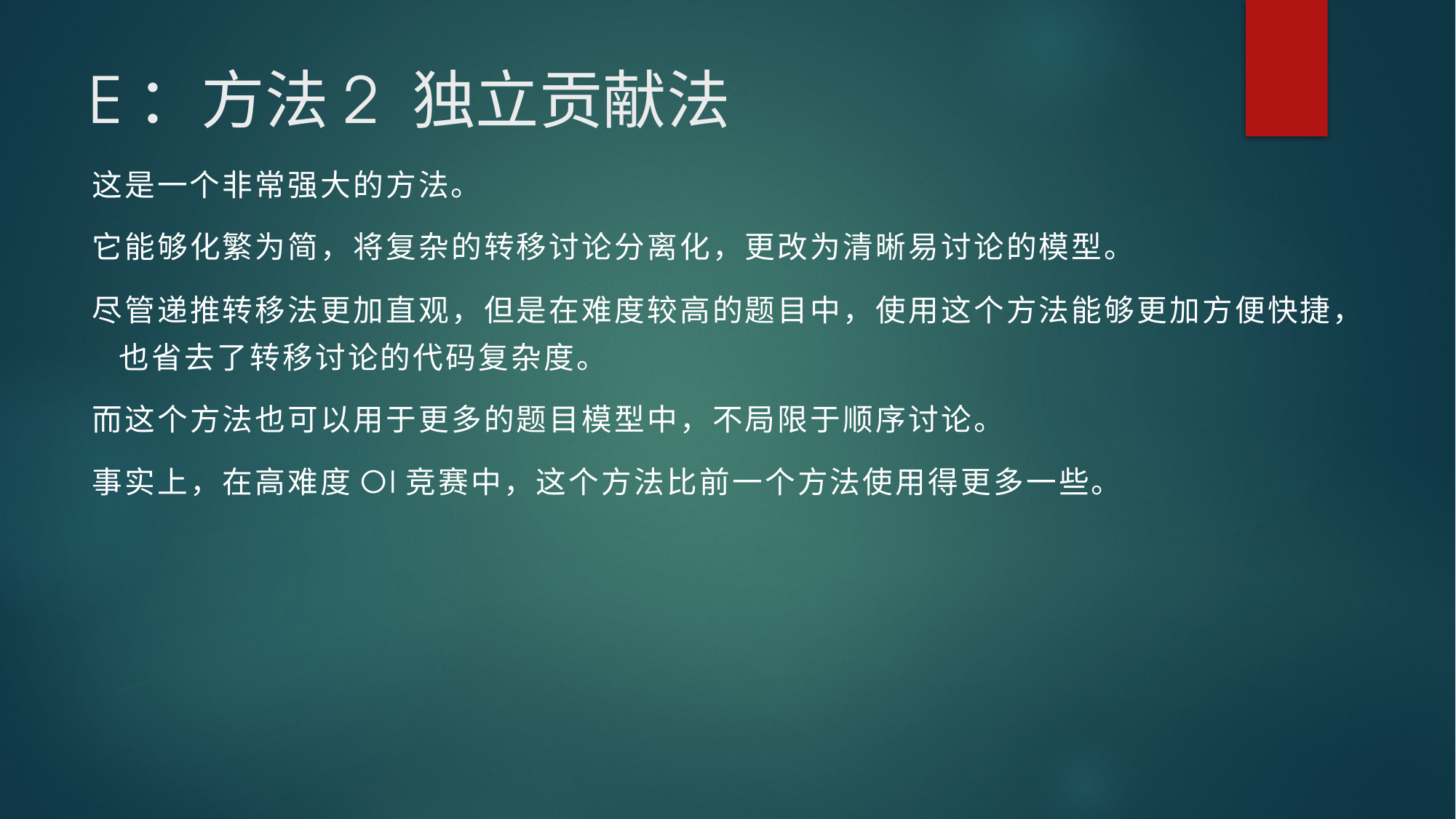

# E：方法2 独立贡献法
这是一个非常强大的方法。
它能够化繁为简，将复杂的转移讨论分离化，更改为清晰易讨论的模型。
尽管递推转移法更加直观，但是在难度较高的题目中，使用这个方法能够更加方便快捷，也省去了转移讨论的代码复杂度。
而这个方法也可以用于更多的题目模型中，不局限于顺序讨论。
事实上，在高难度OI竞赛中，这个方法比前一个方法使用得更多一些。